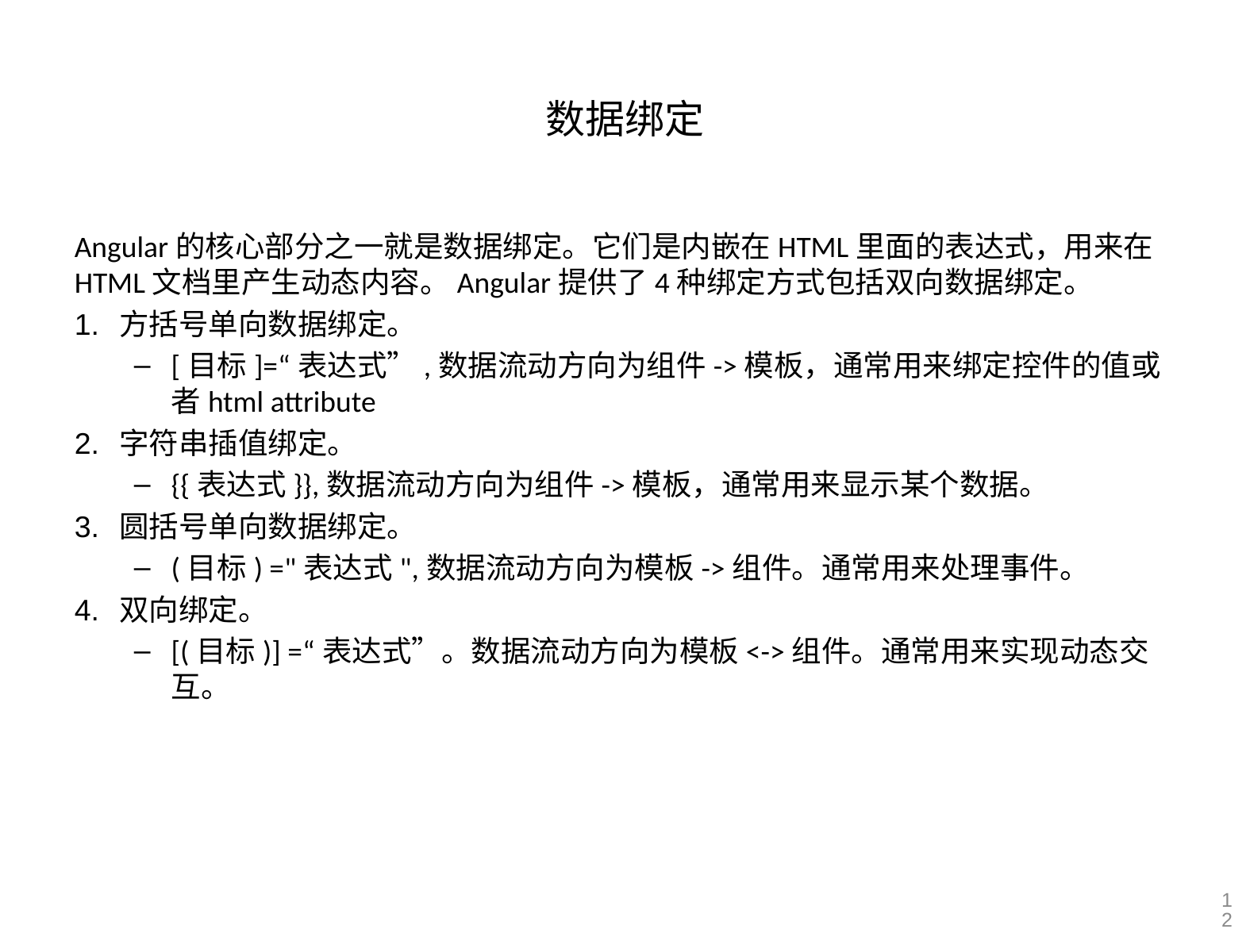

# 数据绑定
Angular的核心部分之一就是数据绑定。它们是内嵌在HTML里面的表达式，用来在HTML文档里产生动态内容。Angular提供了4种绑定方式包括双向数据绑定。
方括号单向数据绑定。
[目标]=“表达式”,数据流动方向为组件->模板，通常用来绑定控件的值或者html attribute
字符串插值绑定。
{{表达式}},数据流动方向为组件->模板，通常用来显示某个数据。
圆括号单向数据绑定。
(目标) ="表达式",数据流动方向为模板->组件。通常用来处理事件。
双向绑定。
[(目标)] =“表达式”。数据流动方向为模板<->组件。通常用来实现动态交互。

12